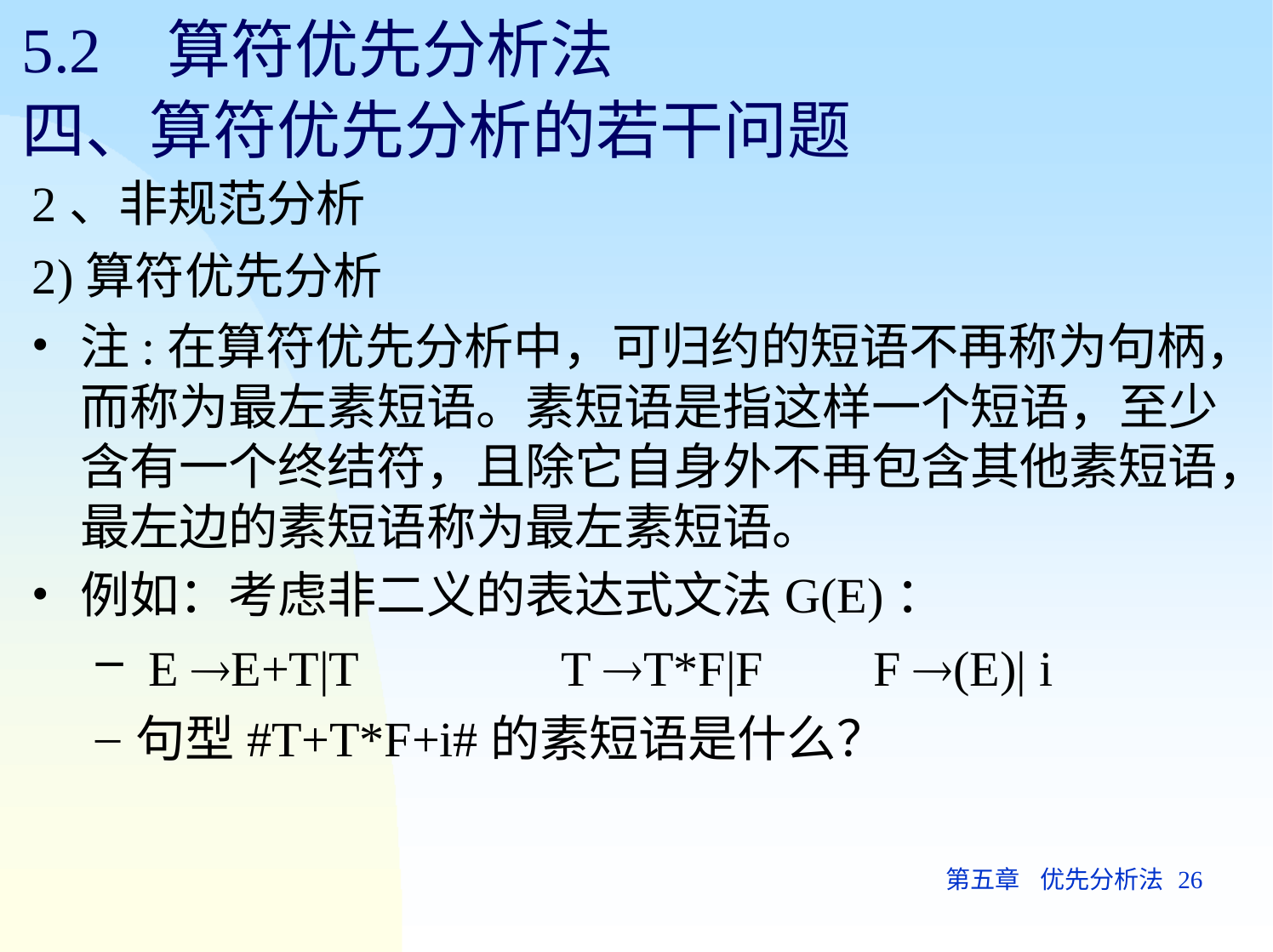

# 5.2	算符优先分析法
四、算符优先分析的若干问题
2、非规范分析
2)算符优先分析
注:在算符优先分析中，可归约的短语不再称为句柄，  而称为最左素短语。素短语是指这样一个短语，至少 含有一个终结符，且除它自身外不再包含其他素短语， 最左边的素短语称为最左素短语。
例如：考虑非二义的表达式文法G(E)：
E →E+T|T	T →T*F|F	F →(E)| i
句型#T+T*F+i#的素短语是什么？
第五章	优先分析法 26